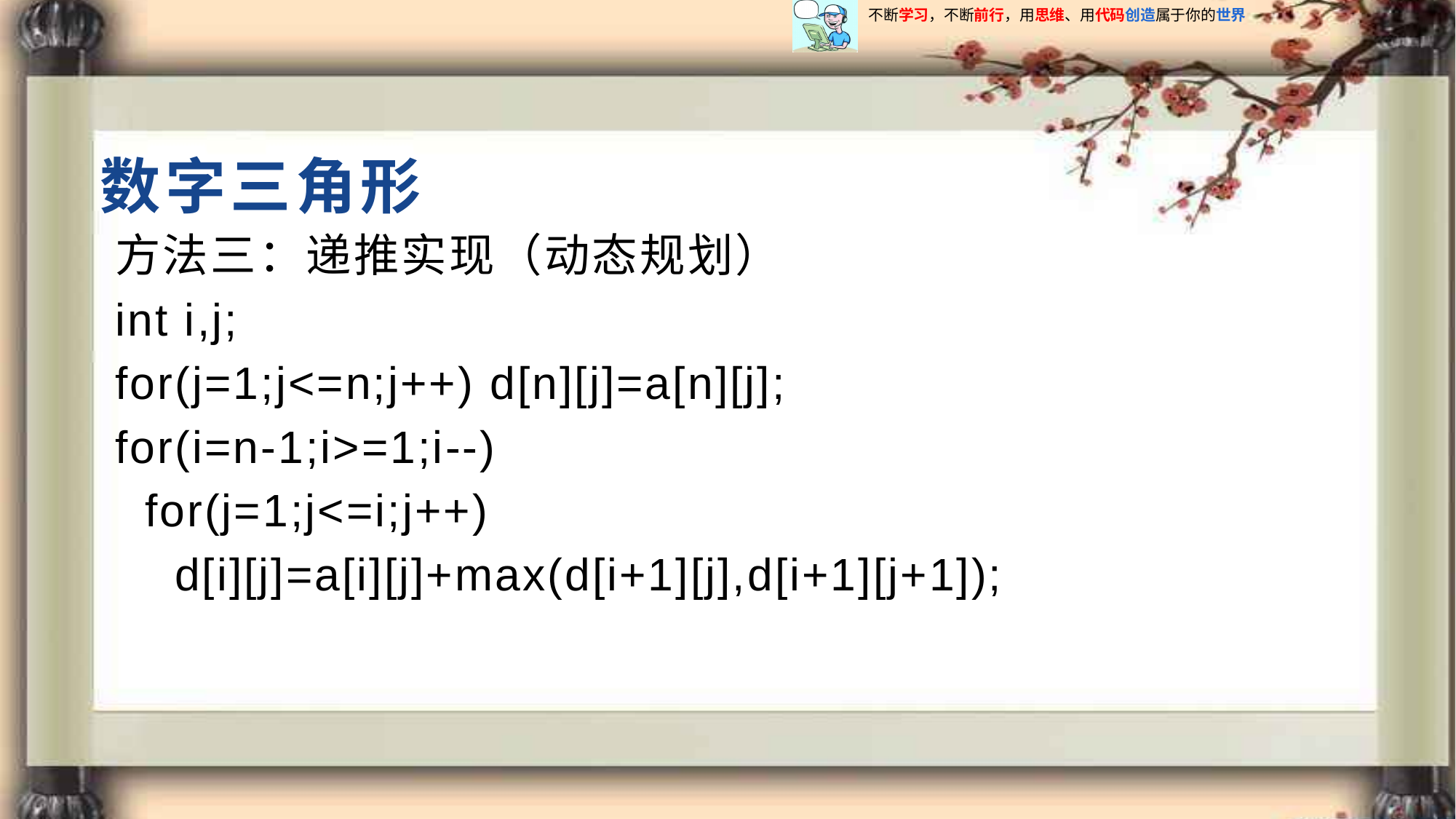

# 数字三角形
方法三：递推实现（动态规划）
int i,j;
for(j=1;j<=n;j++) d[n][j]=a[n][j];
for(i=n-1;i>=1;i--)
  for(j=1;j<=i;j++)
    d[i][j]=a[i][j]+max(d[i+1][j],d[i+1][j+1]);